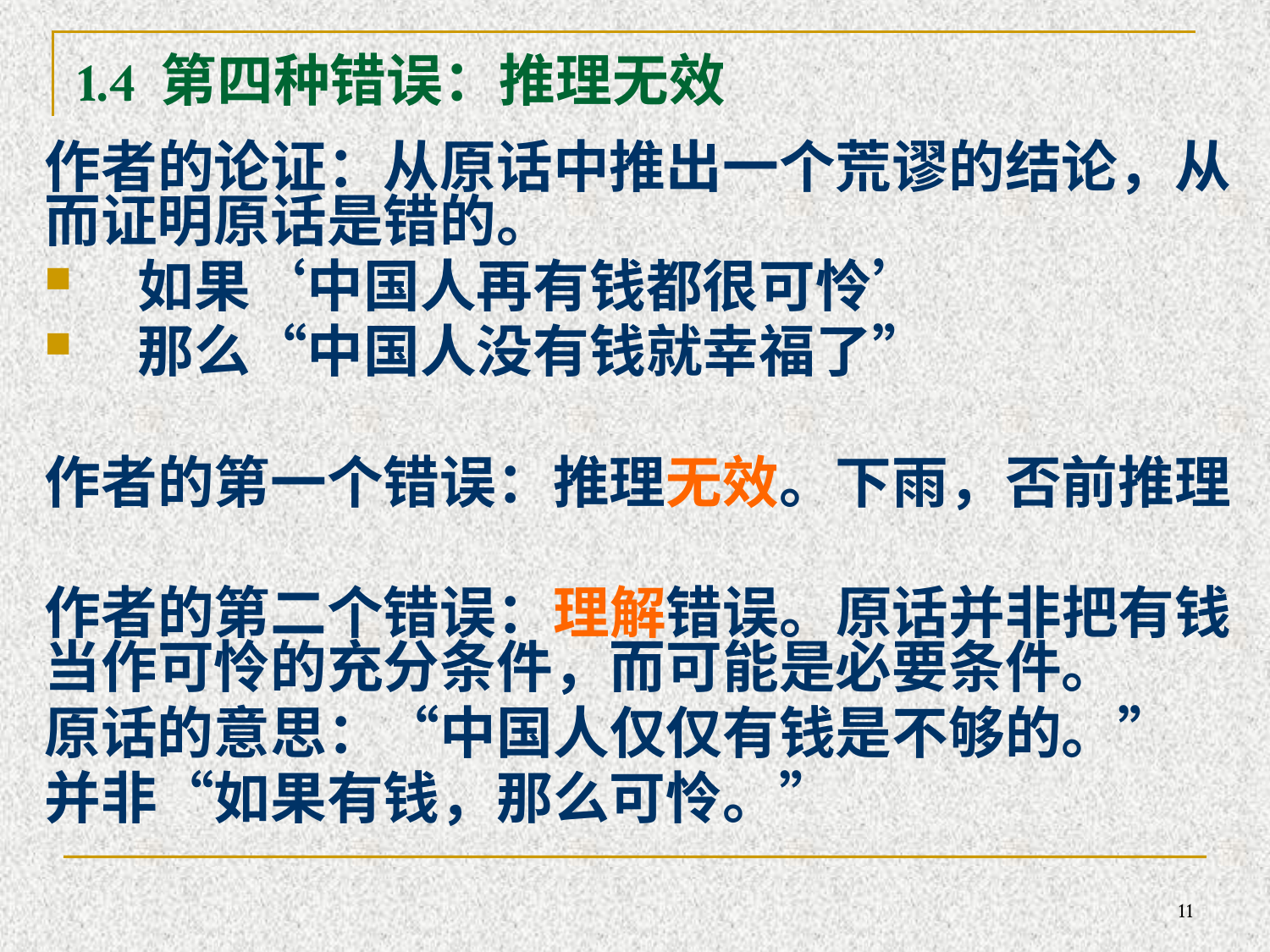

1.4 第四种错误：推理无效
作者的论证：从原话中推出一个荒谬的结论，从而证明原话是错的。
    如果‘中国人再有钱都很可怜’
    那么“中国人没有钱就幸福了”

作者的第一个错误：推理无效。下雨，否前推理

作者的第二个错误：理解错误。原话并非把有钱当作可怜的充分条件，而可能是必要条件。
原话的意思：“中国人仅仅有钱是不够的。”
并非“如果有钱，那么可怜。”
11